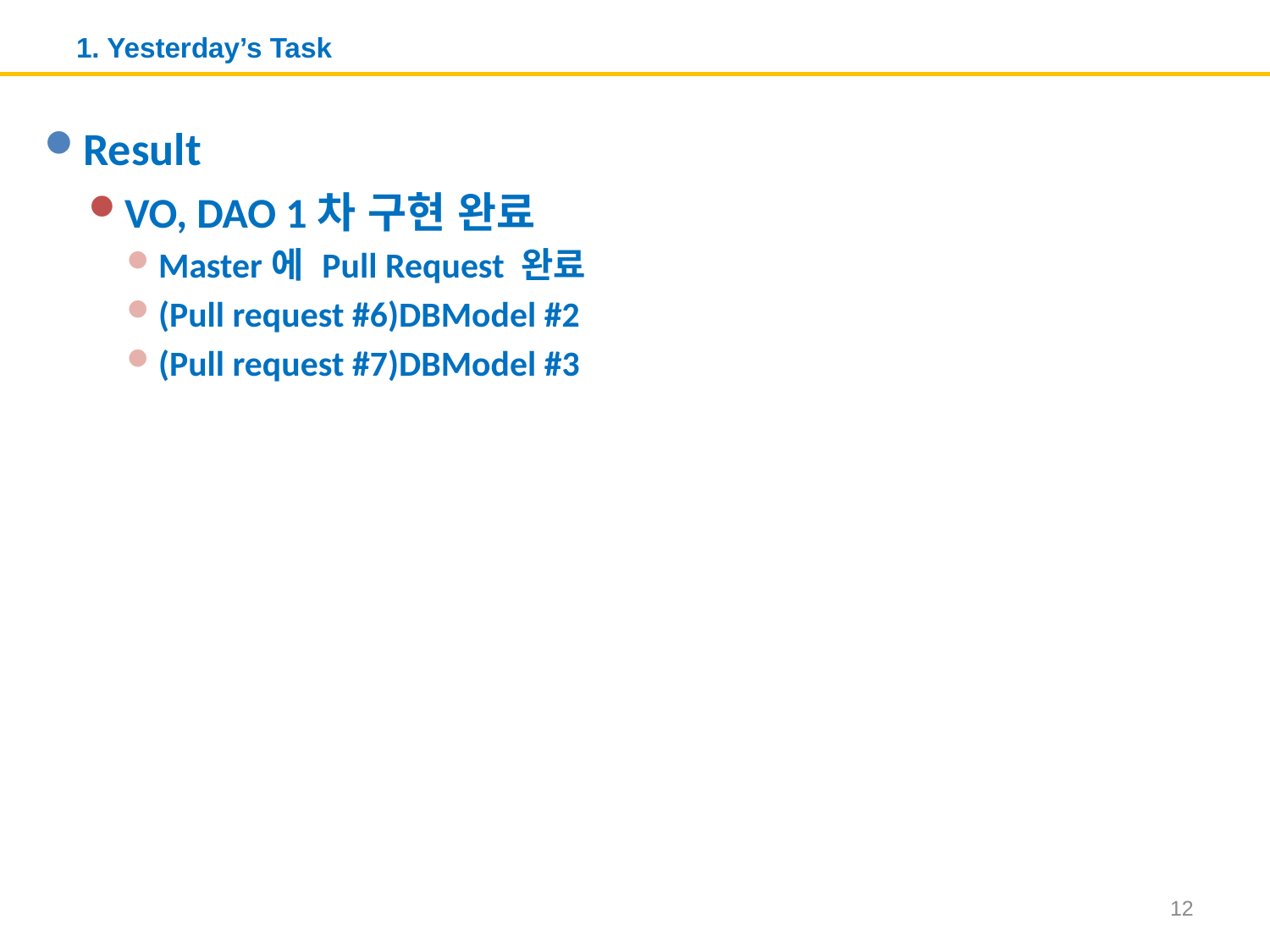

# 1. Yesterday’s Task
Result
VO, DAO 1차 구현 완료
Master에 Pull Request 완료
(Pull request #6)DBModel #2
(Pull request #7)DBModel #3

12